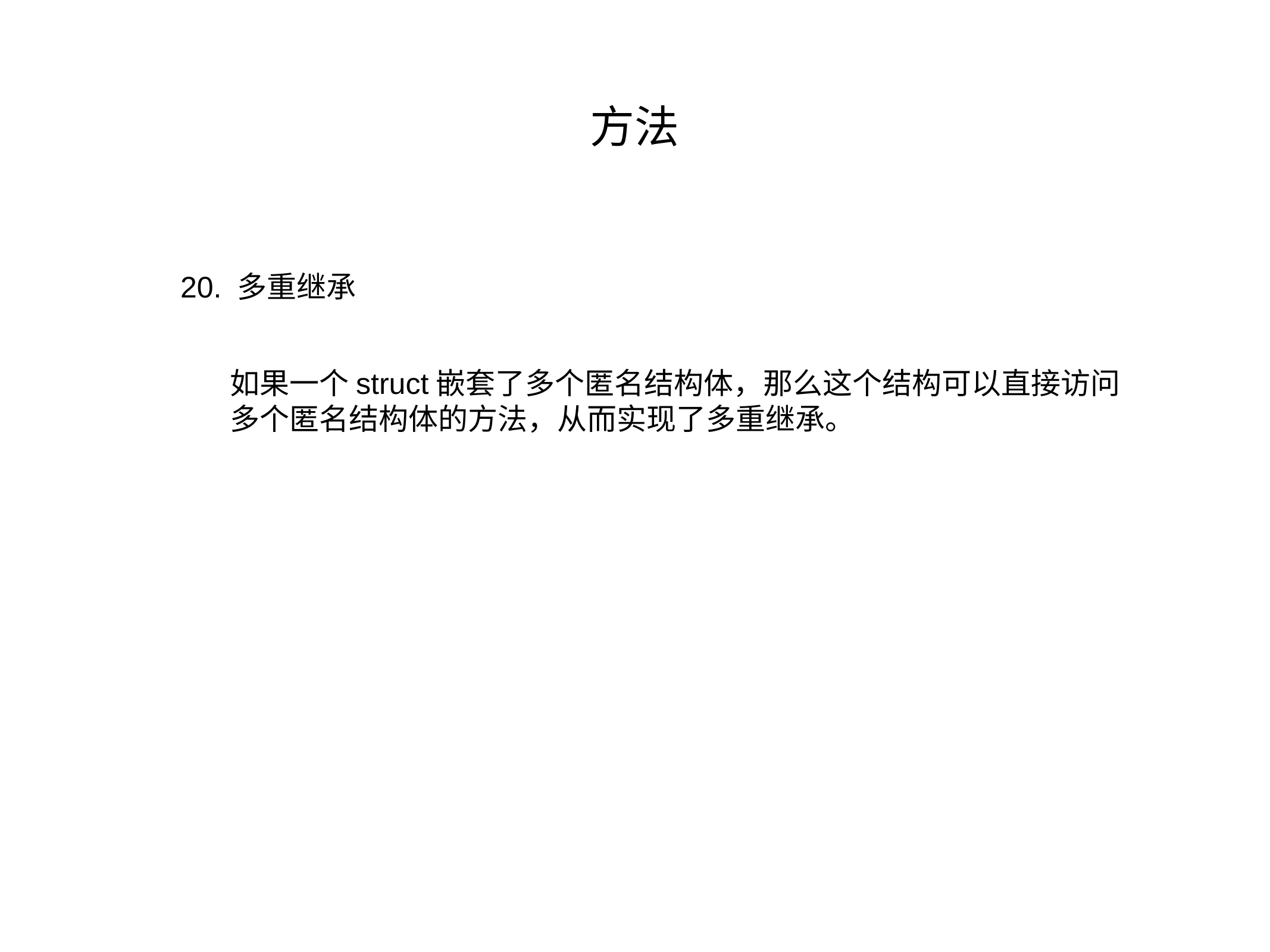

方法
20. 多重继承

如果一个struct嵌套了多个匿名结构体，那么这个结构可以直接访问
多个匿名结构体的方法，从而实现了多重继承。